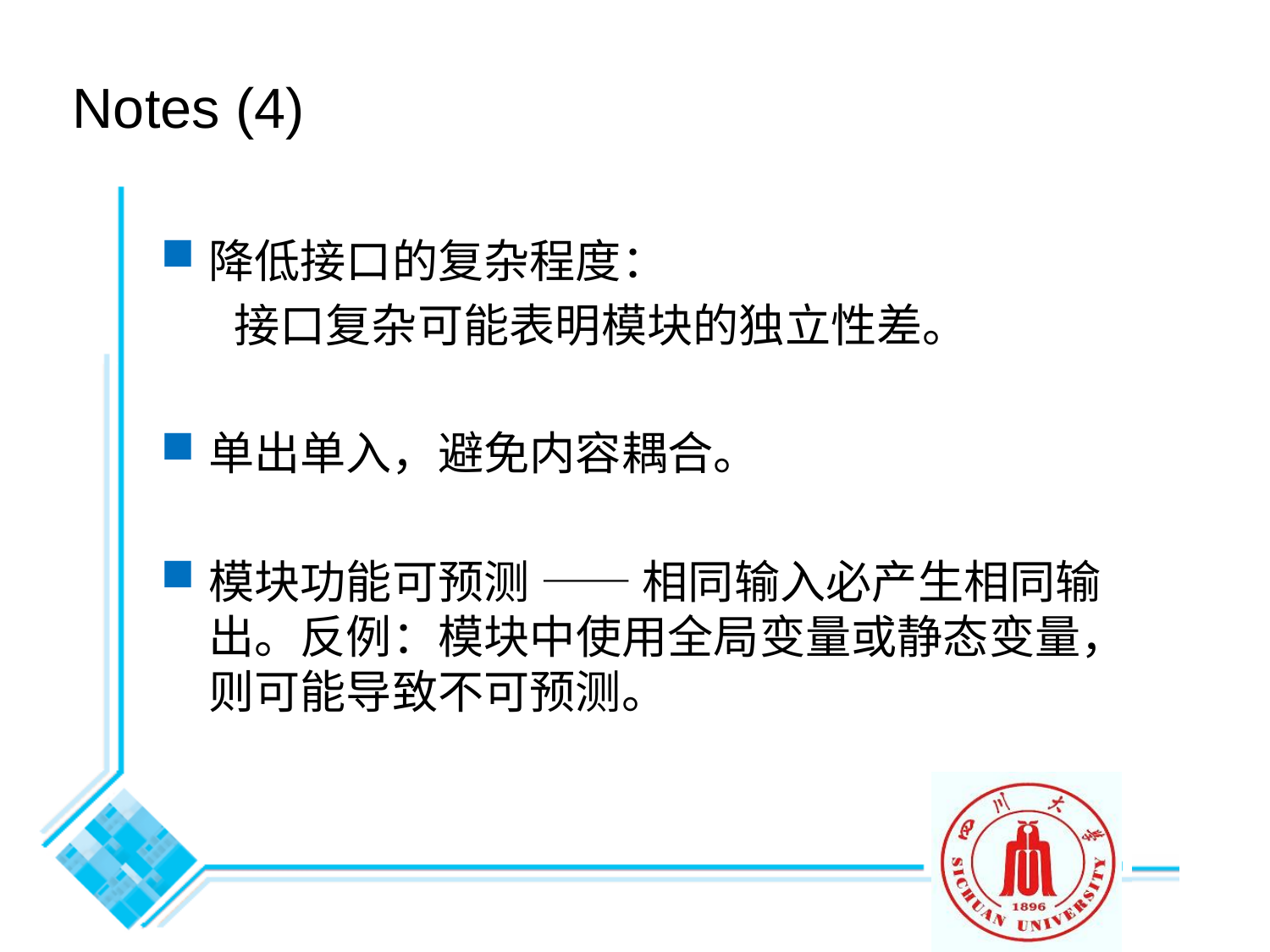

Notes (4)
降低接口的复杂程度：
      接口复杂可能表明模块的独立性差。

单出单入，避免内容耦合。

模块功能可预测 —— 相同输入必产生相同输出。反例：模块中使用全局变量或静态变量，则可能导致不可预测。